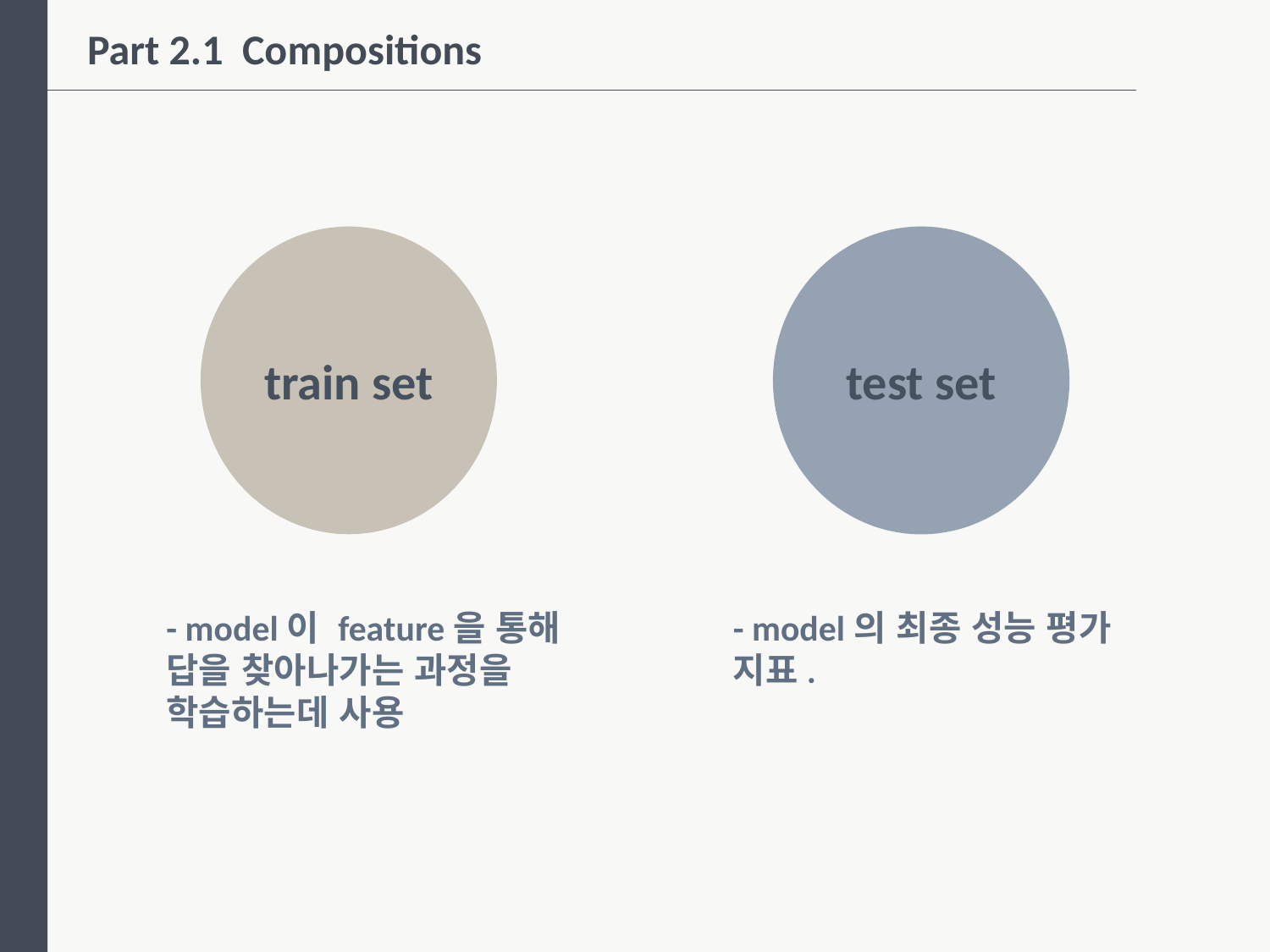

Part 2.1  Compositions

train set

test set
- model의 최종 성능 평가 지표.
- model이 feature을 통해 답을 찾아나가는 과정을 학습하는데 사용